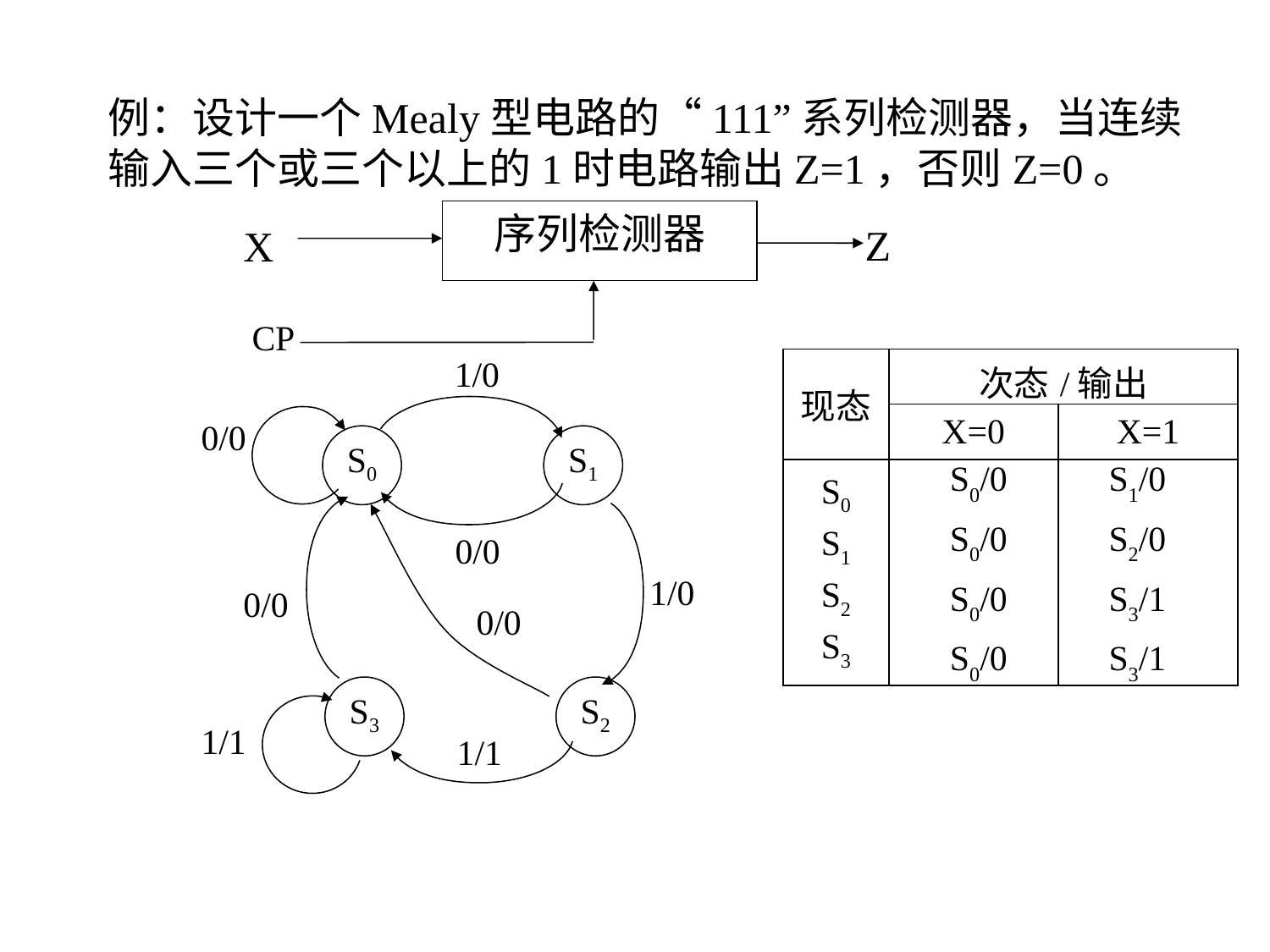

例：设计一个Mealy型电路的“111”系列检测器，当连续输入三个或三个以上的1时电路输出Z=1，否则Z=0。
序列检测器
Z
X

CP

| 现态 | 次态/输出 |  |
| --- | --- | --- |
|  | X=0 | X=1 |
| S0 S1 S2 S3 |  |  |
1/0

0/0
S0
S1
S0/0
S0/0
S0/0
S0/0
S1/0
S2/0
S3/1
S3/1

0/0

1/0
0/0
0/0
S3
S2

1/1
1/1